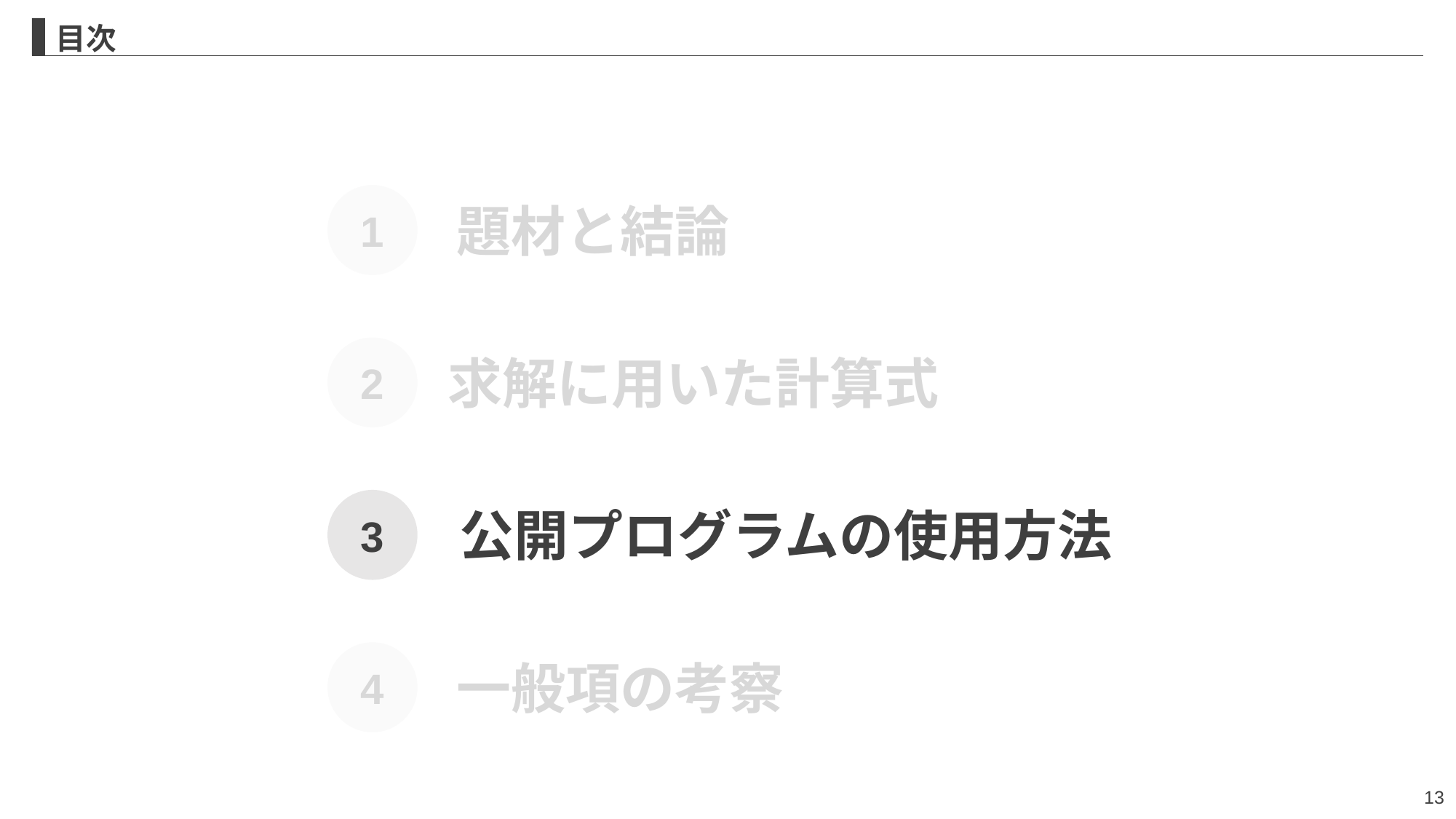

目次

1
題材と結論
2
求解に用いた計算式
3
公開プログラムの使用方法

4
一般項の考察
13